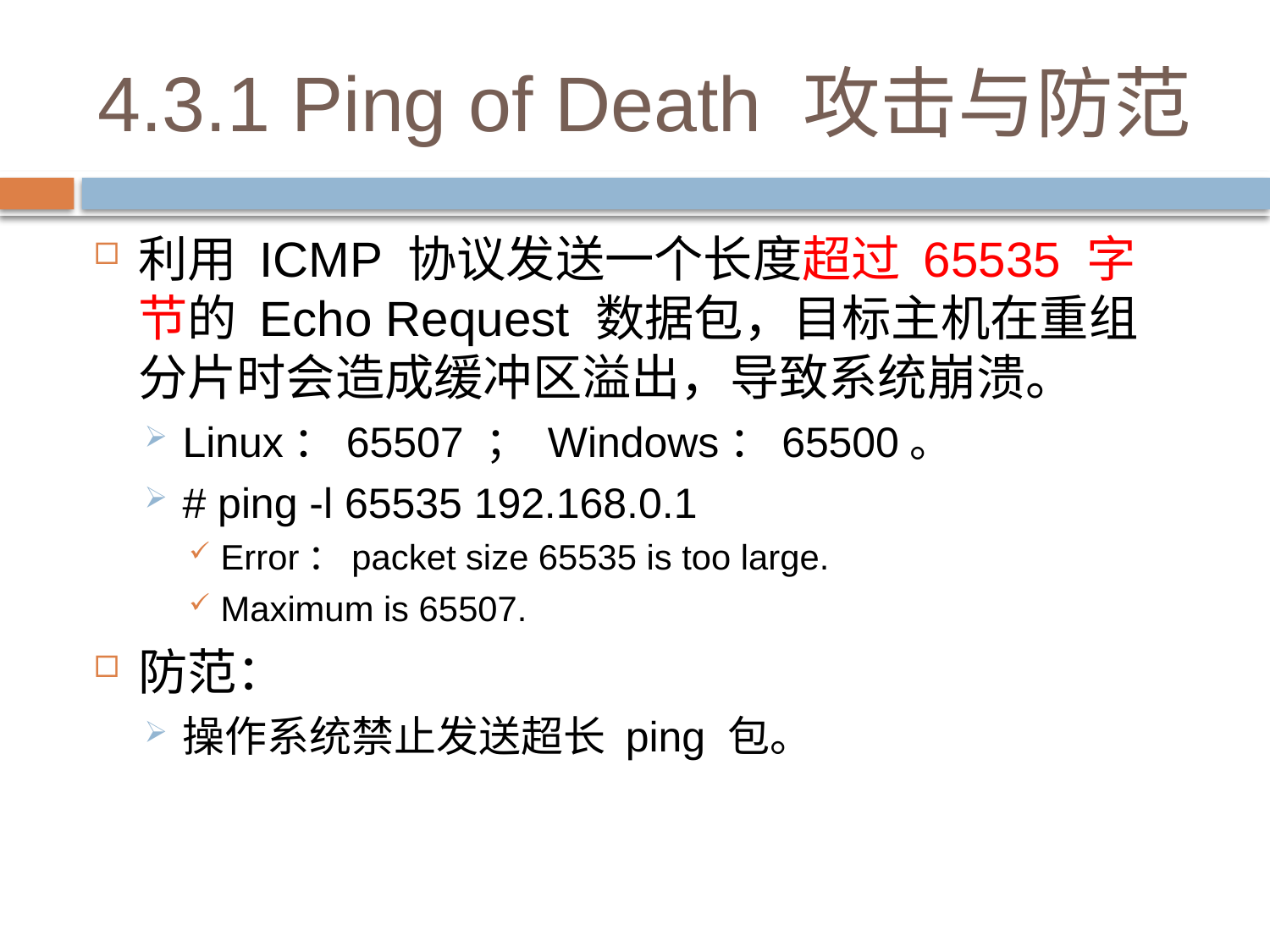

# 4.3.1 Ping of Death 攻击与防范
利用 ICMP 协议发送一个长度超过 65535 字节的 Echo Request 数据包，目标主机在重组分片时会造成缓冲区溢出，导致系统崩溃。
Linux：65507 ； Windows：65500。
# ping -l 65535 192.168.0.1
Error：packet size 65535 is too large.
Maximum is 65507.
防范：
操作系统禁止发送超长 ping 包。